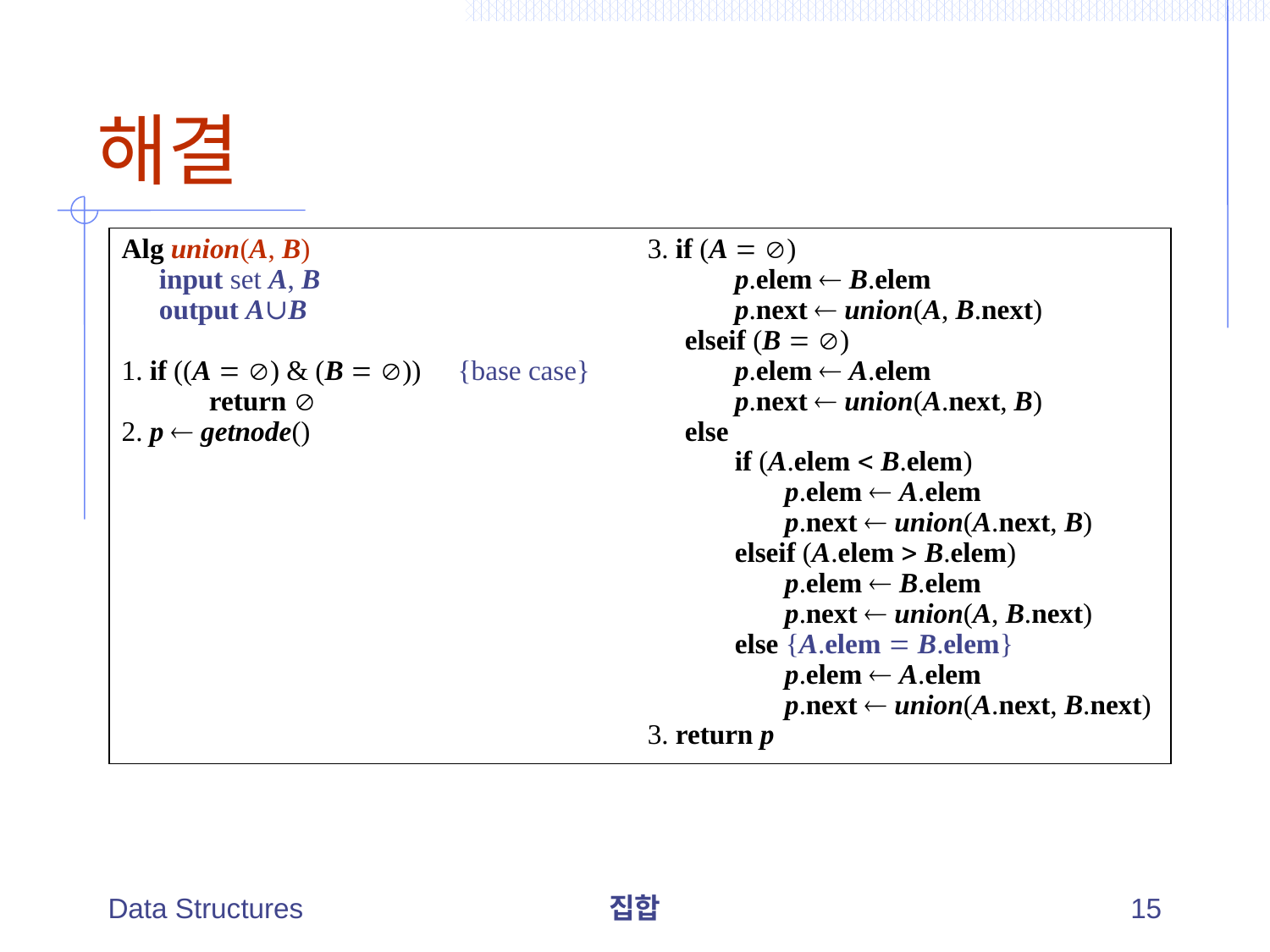

해결

Alg union(A, B)
	input set A, B
	output A∪B

1. if ((A = ∅) & (B = ∅))	{base case}
		return ∅
2. p ← getnode()
3. if (A = ∅)
		p.elem ← B.elem
		p.next ← union(A, B.next)
	elseif (B = ∅)
		p.elem ← A.elem
		p.next ← union(A.next, B)
	else
		if (A.elem < B.elem)
			p.elem ← A.elem
			p.next ← union(A.next, B)
		elseif (A.elem > B.elem)
			p.elem ← B.elem
			p.next ← union(A, B.next)
		else {A.elem = B.elem}
			p.elem ← A.elem
			p.next ← union(A.next, B.next)
3. return p
Data Structures
집합
15